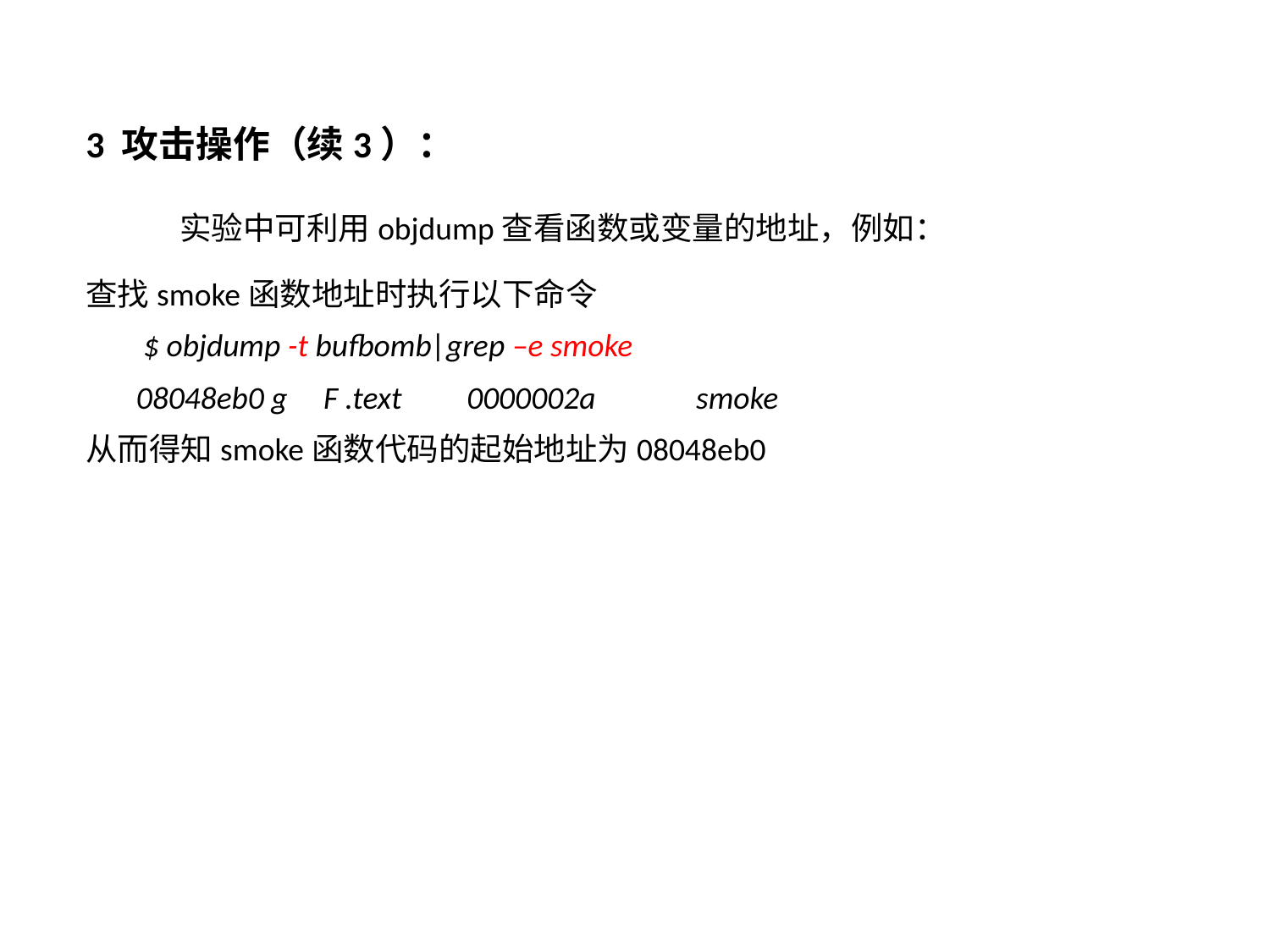

3 攻击操作（续3）：
        实验中可利用objdump查看函数或变量的地址，例如：
查找smoke函数地址时执行以下命令
        $ objdump -t bufbomb|grep –e smoke
       08048eb0 g     F .text	0000002a              smoke
从而得知smoke函数代码的起始地址为08048eb0